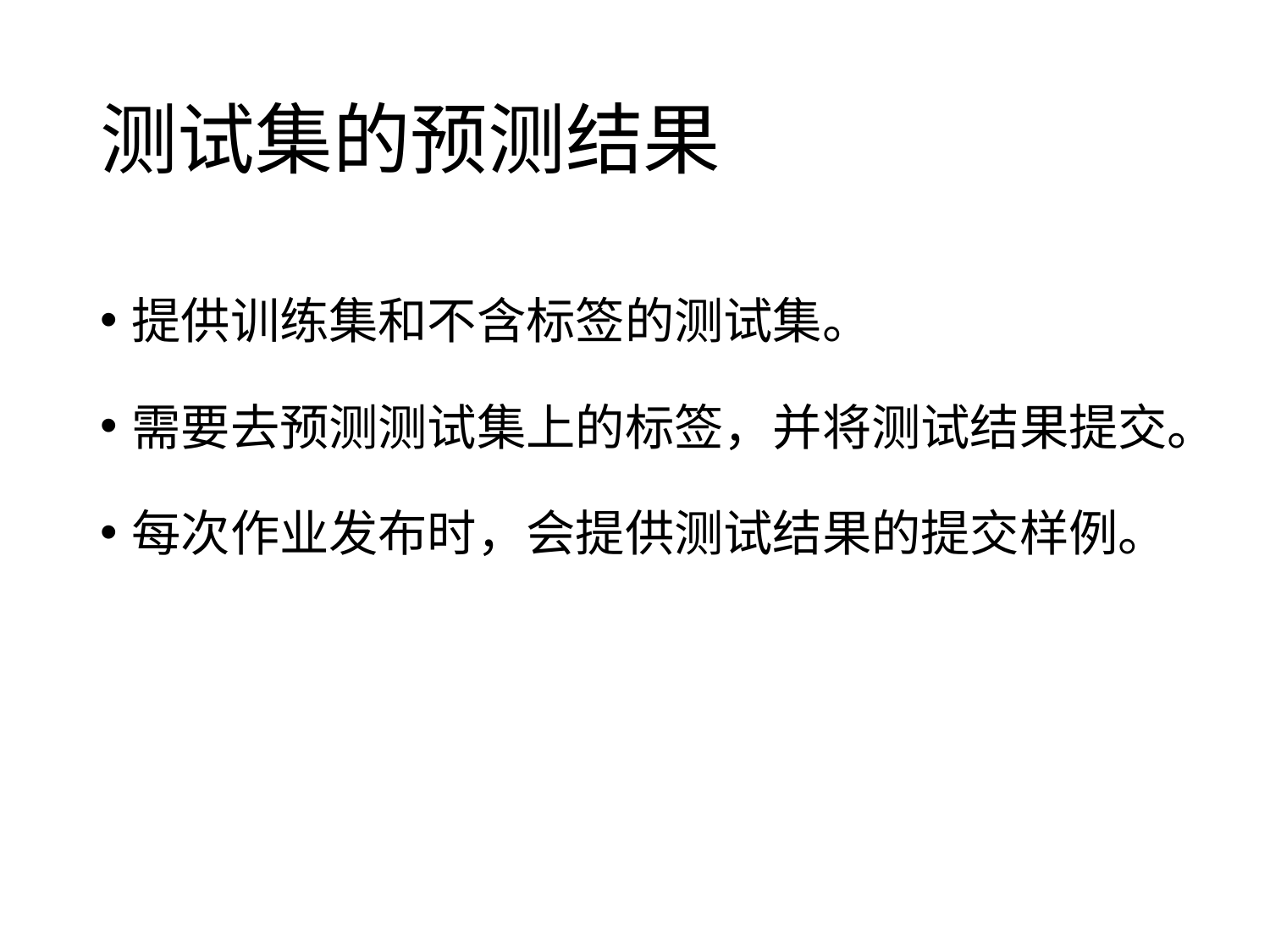

# 测试集的预测结果
提供训练集和不含标签的测试集。
需要去预测测试集上的标签，并将测试结果提交。
每次作业发布时，会提供测试结果的提交样例。